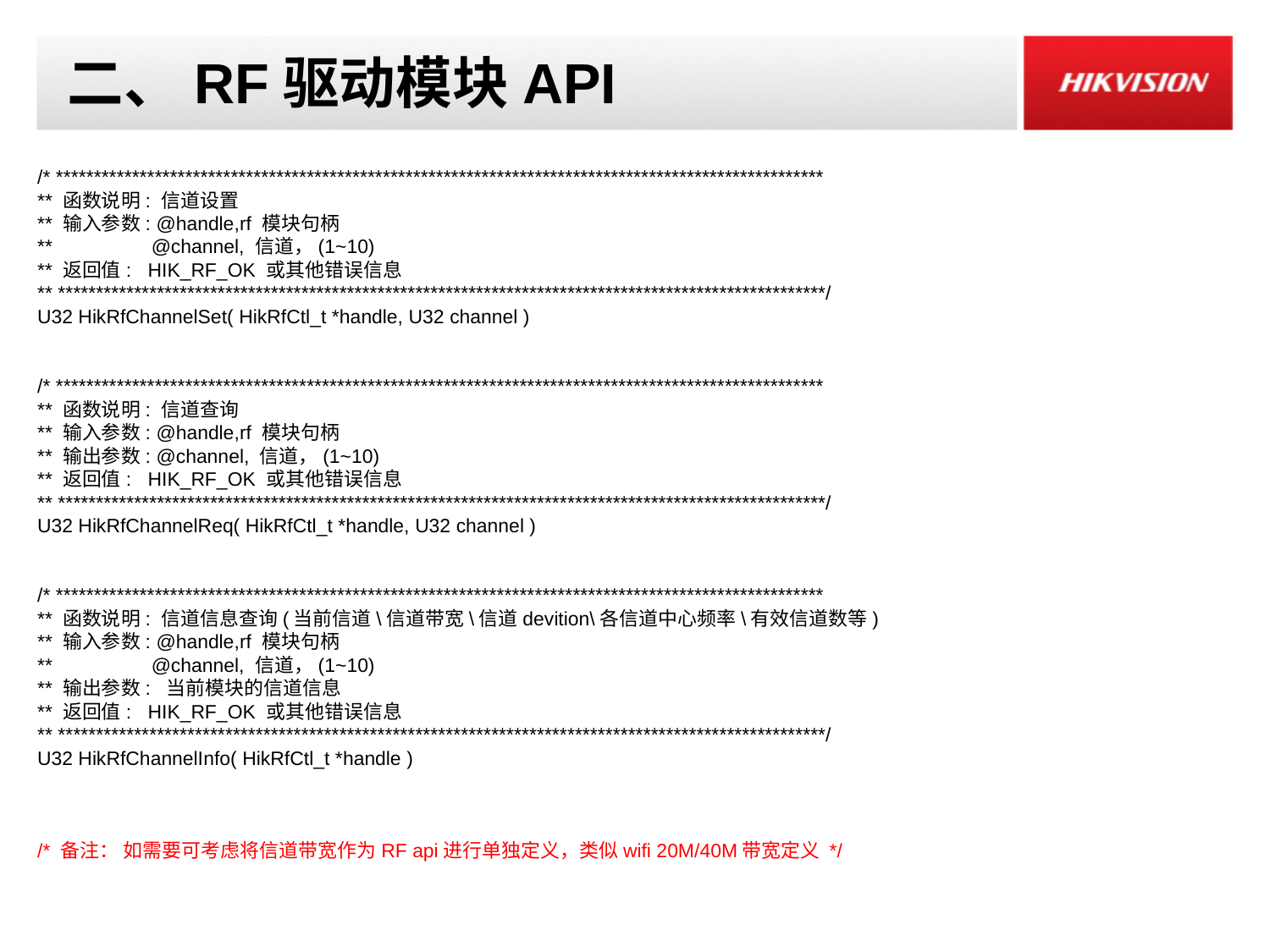

# 二、RF驱动模块API
/* *****************************************************************************************************
** 函数说明: 信道设置
** 输入参数: @handle,rf 模块句柄
**                  @channel, 信道，(1~10)
** 返回值:   HIK_RF_OK 或其他错误信息
** *****************************************************************************************************/
U32 HikRfChannelSet( HikRfCtl_t *handle, U32 channel )

/* *****************************************************************************************************
** 函数说明: 信道查询
** 输入参数: @handle,rf 模块句柄
** 输出参数: @channel, 信道，(1~10)
** 返回值:   HIK_RF_OK 或其他错误信息
** *****************************************************************************************************/
U32 HikRfChannelReq( HikRfCtl_t *handle, U32 channel )

/* *****************************************************************************************************
** 函数说明: 信道信息查询(当前信道\信道带宽\信道devition\各信道中心频率\有效信道数等)
** 输入参数: @handle,rf 模块句柄
**                  @channel, 信道，(1~10)
** 输出参数:  当前模块的信道信息
** 返回值:   HIK_RF_OK 或其他错误信息
** *****************************************************************************************************/
U32 HikRfChannelInfo( HikRfCtl_t *handle )

/* 备注： 如需要可考虑将信道带宽作为RF api进行单独定义，类似wifi 20M/40M带宽定义 */